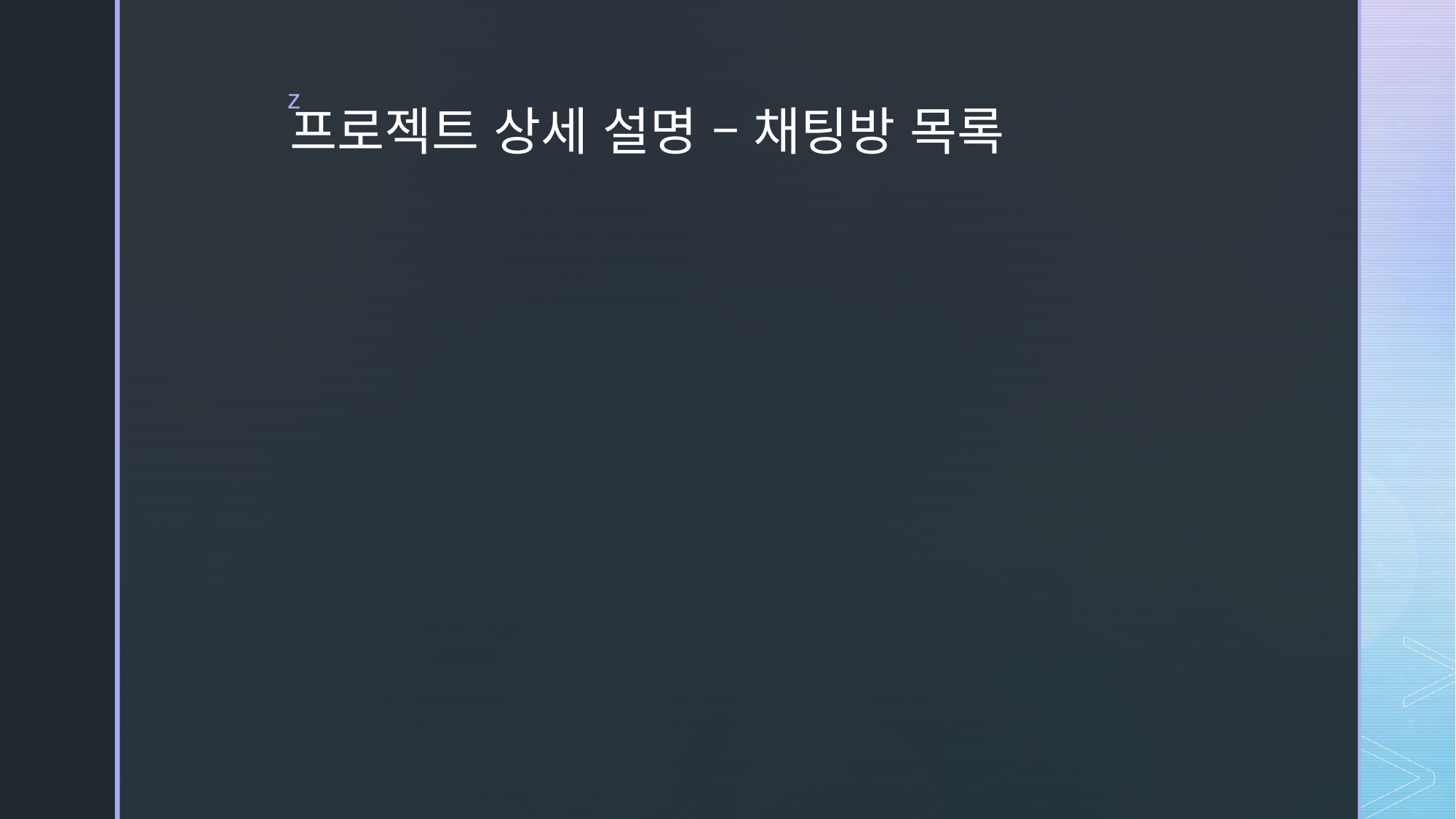

# 프로젝트 상세 설명 – 채팅방 목록